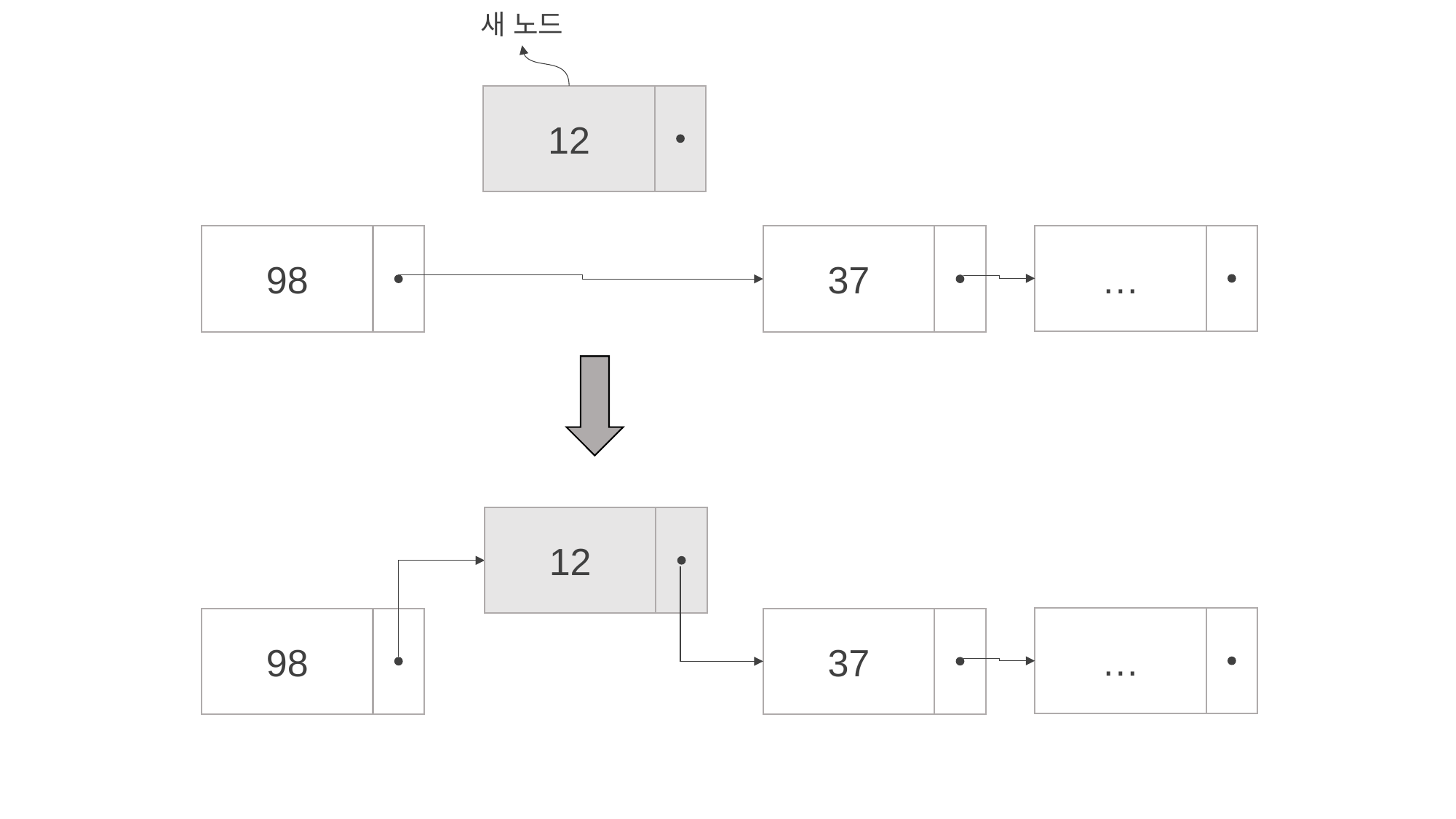

새 노드

12

…

98

37

12

…

98

37